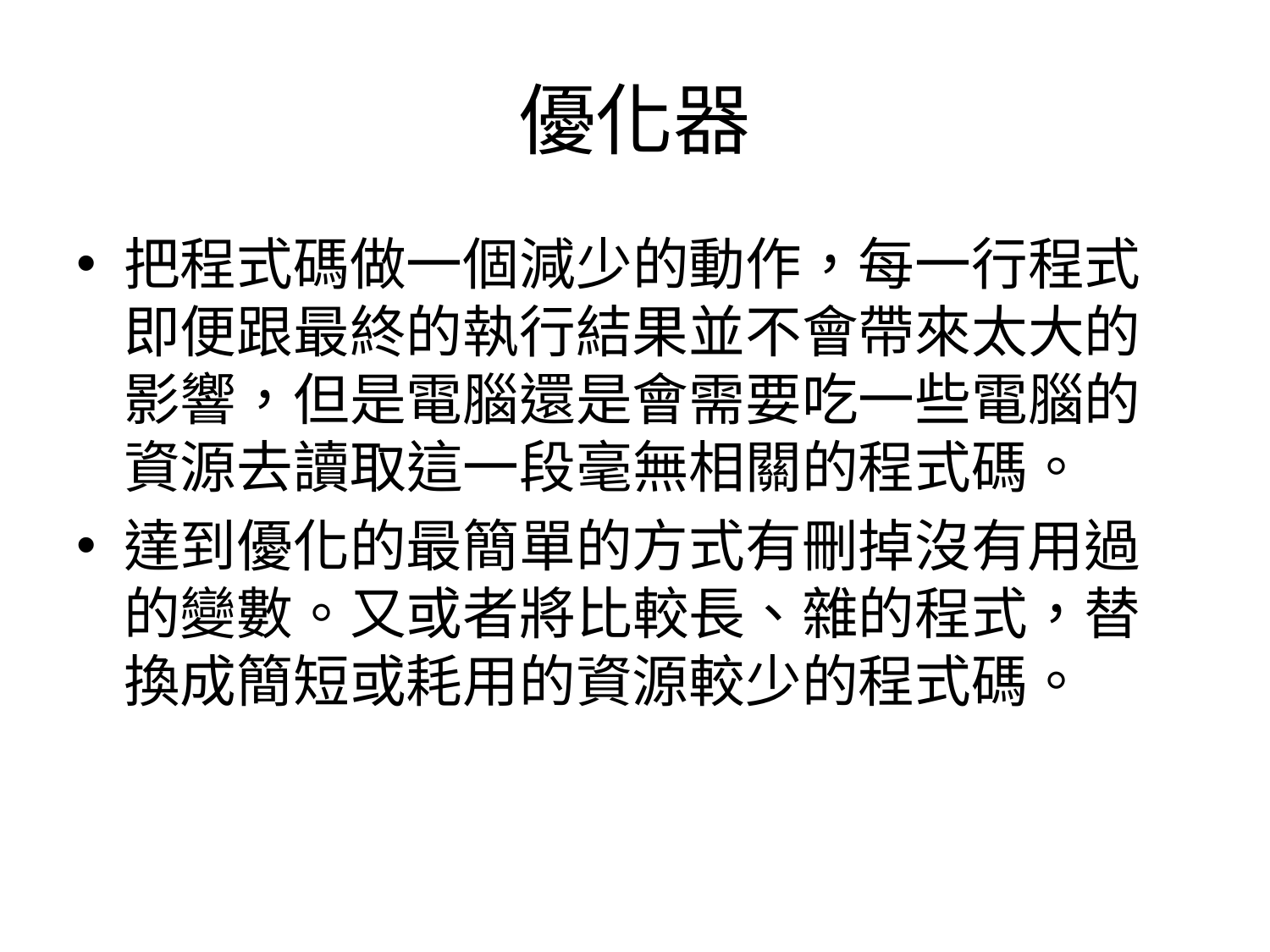

# 優化器
把程式碼做一個減少的動作，每一行程式即便跟最終的執行結果並不會帶來太大的影響，但是電腦還是會需要吃一些電腦的資源去讀取這一段毫無相關的程式碼。
達到優化的最簡單的方式有刪掉沒有用過的變數。又或者將比較長、雜的程式，替換成簡短或耗用的資源較少的程式碼。